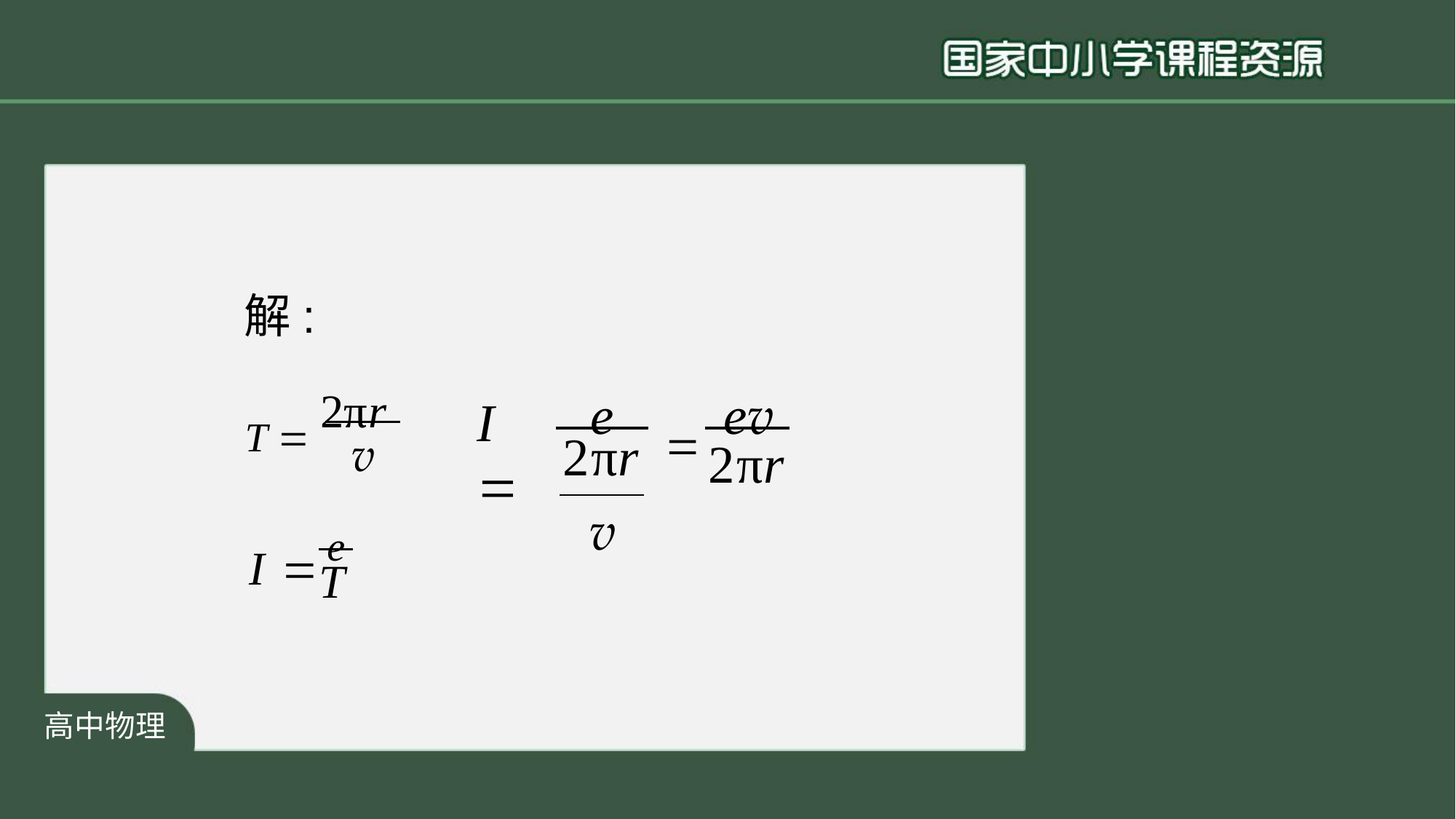

小学语文
解:
T = 2πr
# e	=	ev
I =
2πr

v

2πr
v

I =	e

T
高中物理